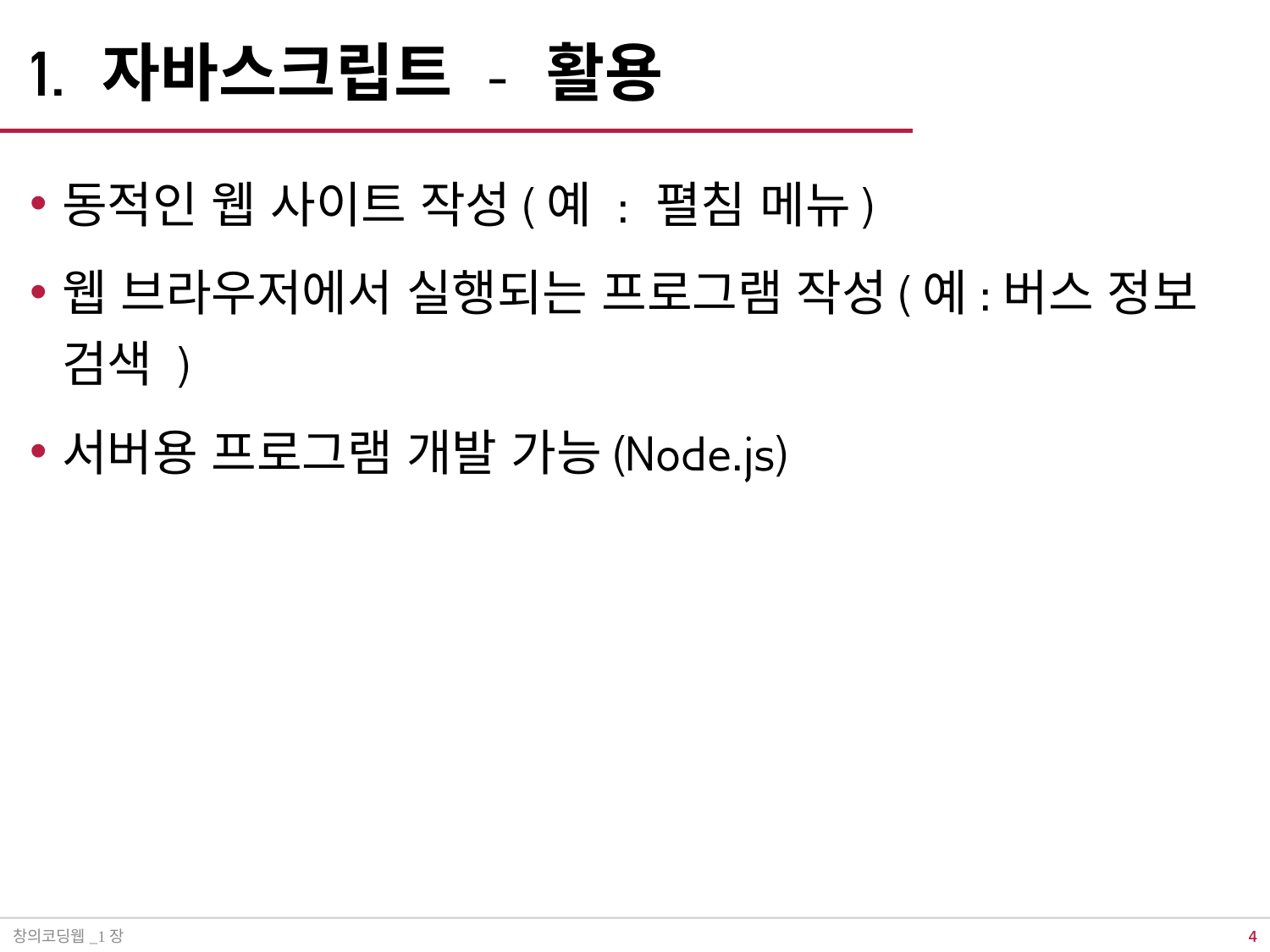

# 1. 자바스크립트 - 활용
동적인 웹 사이트 작성(예 : 펼침 메뉴)
웹 브라우저에서 실행되는 프로그램 작성(예:버스 정보 검색 )
서버용 프로그램 개발 가능(Node.js)

창의코딩웹_1장
4